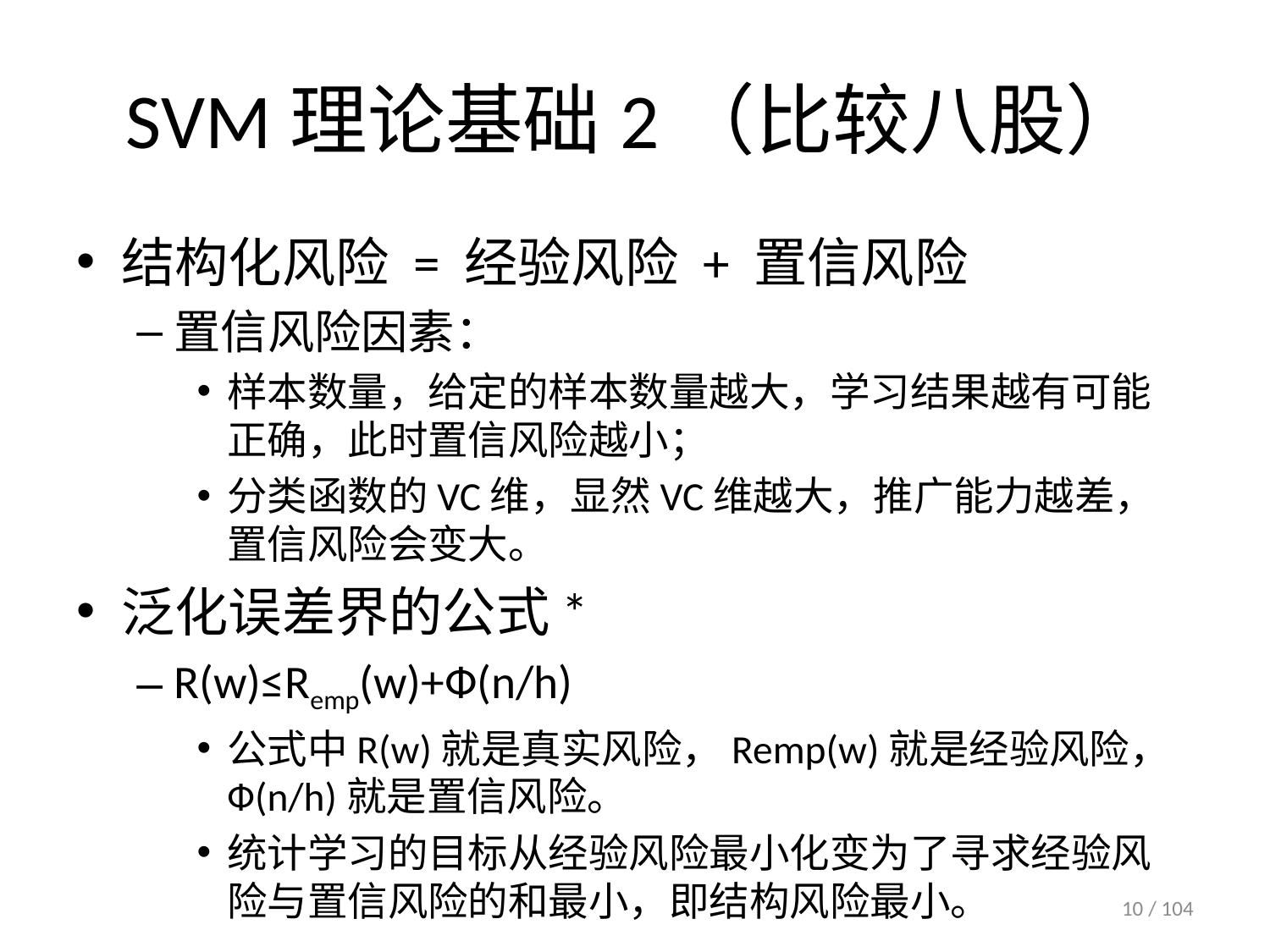

# SVM理论基础2（比较八股）
结构化风险 = 经验风险 + 置信风险
置信风险因素：
样本数量，给定的样本数量越大，学习结果越有可能正确，此时置信风险越小；
分类函数的VC维，显然VC维越大，推广能力越差，置信风险会变大。
泛化误差界的公式*
R(w)≤Remp(w)+Ф(n/h)
公式中R(w)就是真实风险，Remp(w)就是经验风险，Ф(n/h)就是置信风险。
统计学习的目标从经验风险最小化变为了寻求经验风险与置信风险的和最小，即结构风险最小。

10